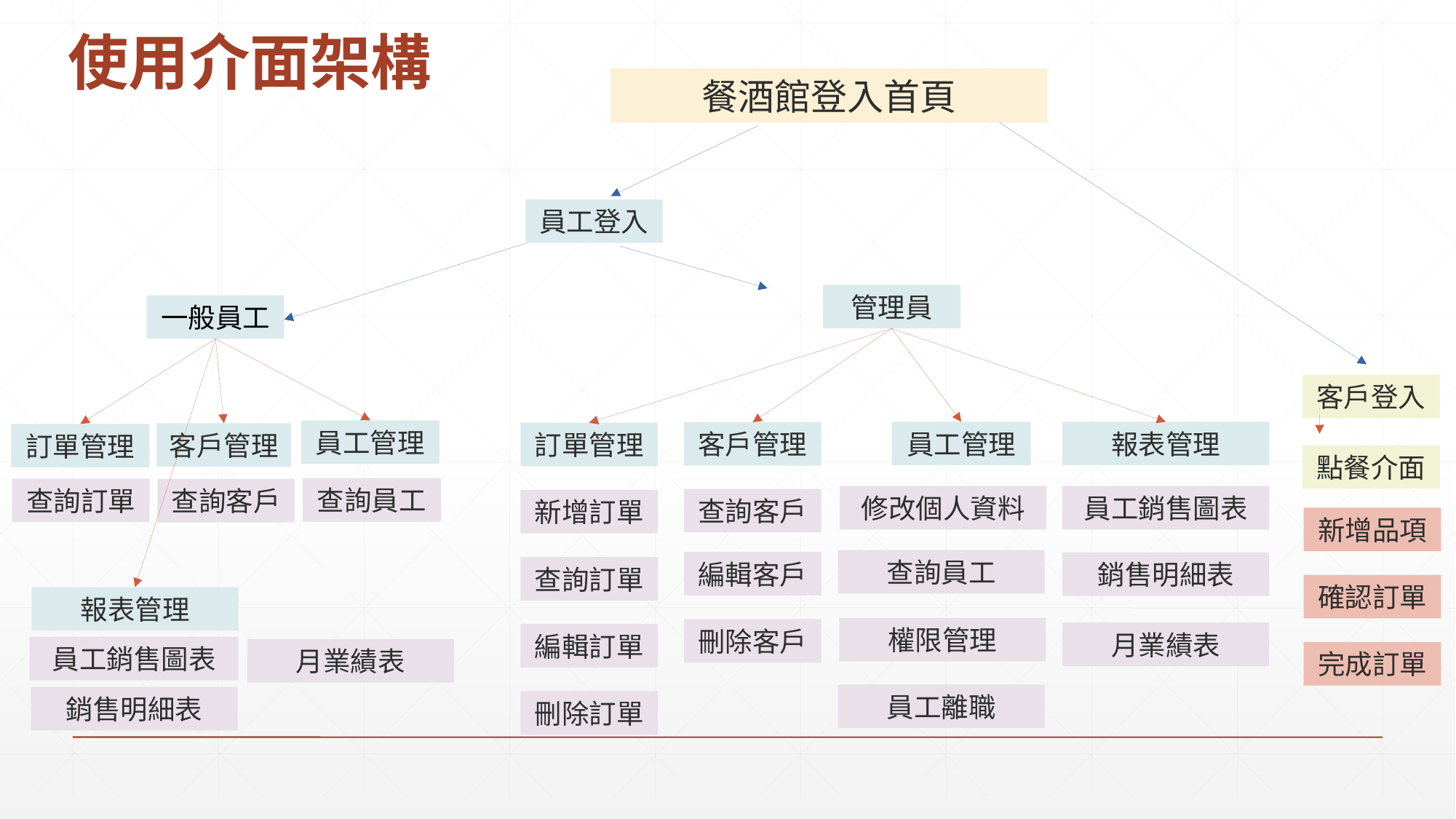

# 使用介面架構
餐酒館登入首頁

員工登入

管理員
一般員工
客戶登入
員工管理
員工管理
報表管理
客戶管理
訂單管理
客戶管理
訂單管理
點餐介面
查詢員工
查詢訂單
查詢客戶
修改個人資料
員工銷售圖表
查詢客戶
新增訂單
新增品項
查詢員工
編輯客戶
銷售明細表
查詢訂單
確認訂單
報表管理
權限管理
刪除客戶
月業績表
編輯訂單
員工銷售圖表
月業績表
完成訂單
員工離職
銷售明細表
刪除訂單